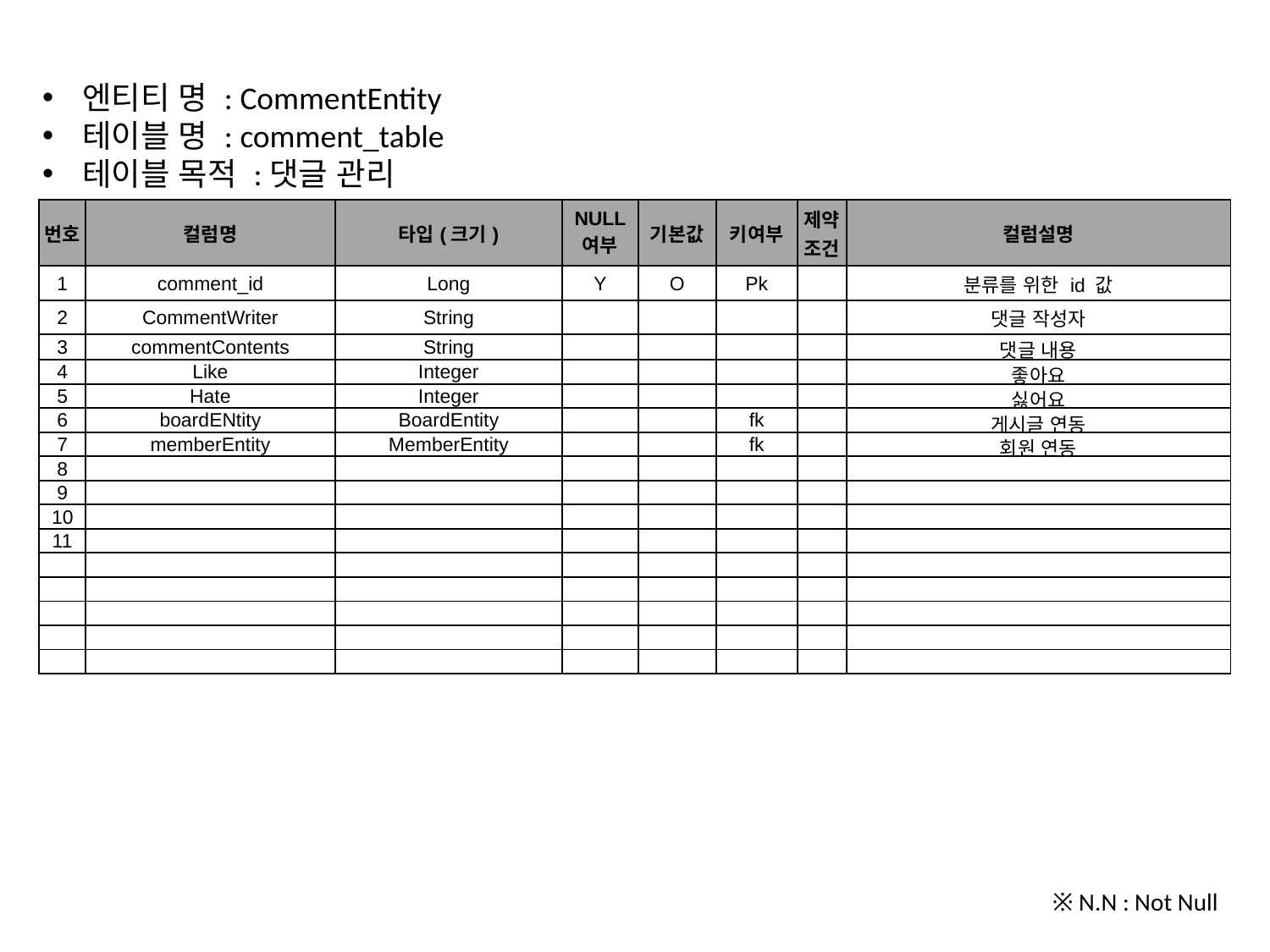

엔티티 명 : CommentEntity
테이블 명 : comment_table
테이블 목적 :댓글 관리
| 번호 | 컬럼명 | 타입(크기) | NULL 여부 | 기본값 | 키여부 | 제약조건 | 컬럼설명 |
| --- | --- | --- | --- | --- | --- | --- | --- |
| 1 | comment\_id | Long | Y | O | Pk |  | 분류를 위한 id 값 |
| 2 | CommentWriter | String |  |  |  |  | 댓글 작성자 |
| 3 | commentContents | String |  |  |  |  | 댓글 내용 |
| 4 | Like | Integer |  |  |  |  | 좋아요 |
| 5 | Hate | Integer |  |  |  |  | 싫어요 |
| 6 | boardENtity | BoardEntity |  |  | fk |  | 게시글 연동 |
| 7 | memberEntity | MemberEntity |  |  | fk |  | 회원 연동 |
| 8 |  |  |  |  |  |  |  |
| 9 |  |  |  |  |  |  |  |
| 10 |  |  |  |  |  |  |  |
| 11 |  |  |  |  |  |  |  |
|  |  |  |  |  |  |  |  |
|  |  |  |  |  |  |  |  |
|  |  |  |  |  |  |  |  |
|  |  |  |  |  |  |  |  |
|  |  |  |  |  |  |  |  |
※ N.N : Not Null